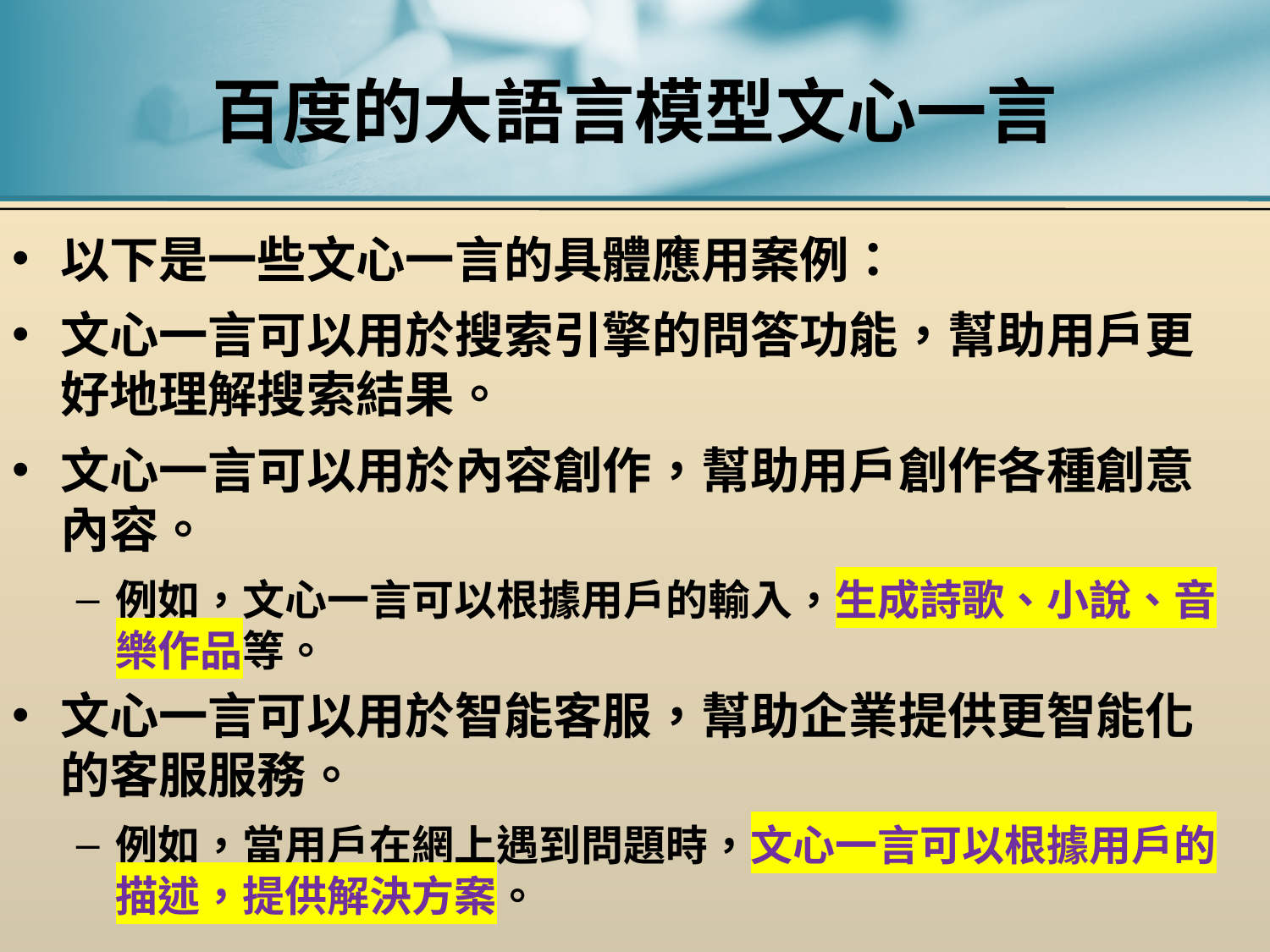

# 百度的大語言模型文心一言
以下是一些文心一言的具體應用案例：
文心一言可以用於搜索引擎的問答功能，幫助用戶更好地理解搜索結果。
文心一言可以用於內容創作，幫助用戶創作各種創意內容。
例如，文心一言可以根據用戶的輸入，生成詩歌、小說、音樂作品等。
文心一言可以用於智能客服，幫助企業提供更智能化的客服服務。
例如，當用戶在網上遇到問題時，文心一言可以根據用戶的描述，提供解決方案。